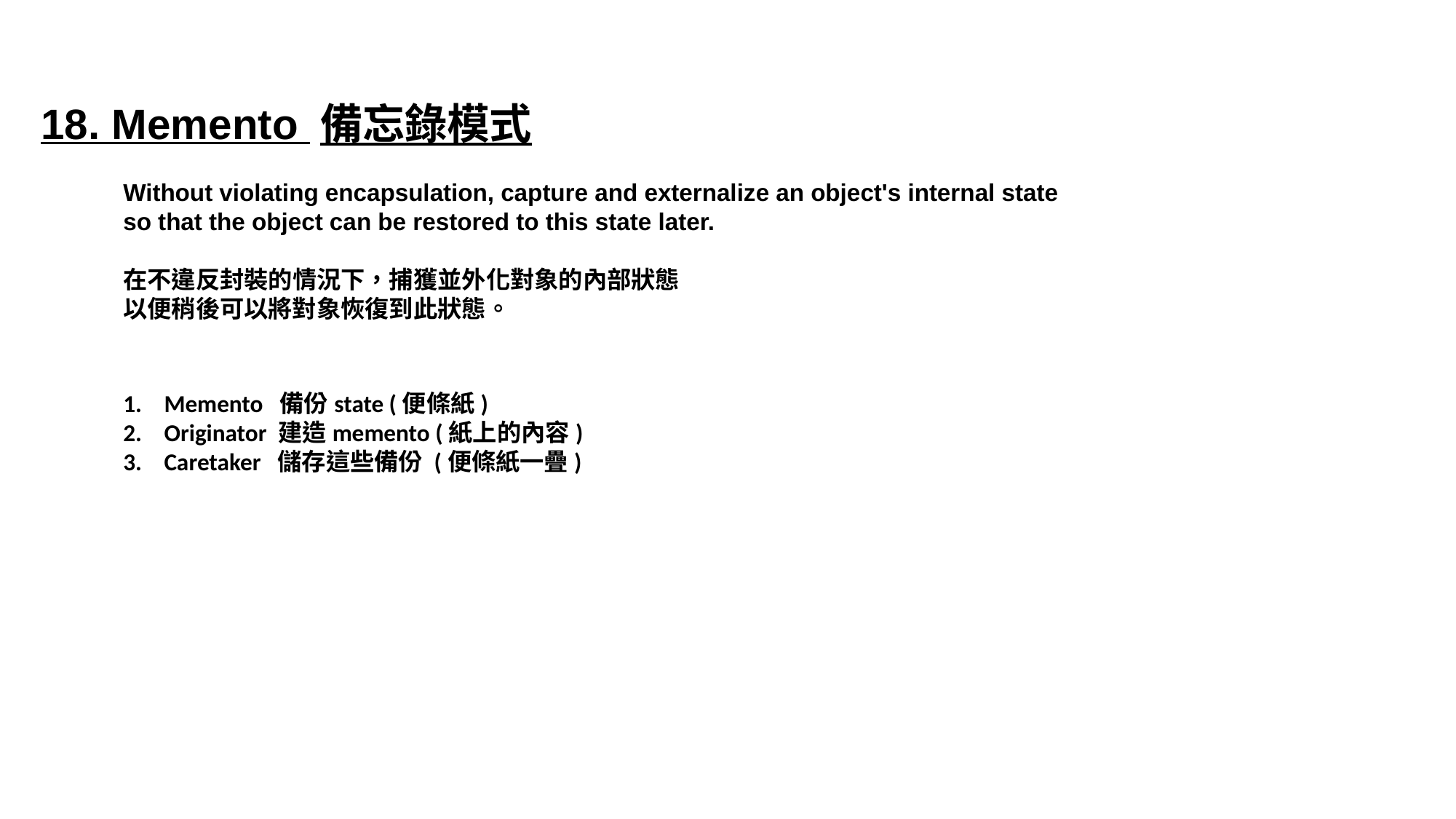

18. Memento 備忘錄模式
Without violating encapsulation, capture and externalize an object's internal state
so that the object can be restored to this state later.

在不違反封裝的情況下，捕獲並外化對象的內部狀態
以便稍後可以將對象恢復到此狀態。
Memento  備份state (便條紙)
Originator 建造memento (紙上的內容)
Caretaker  儲存這些備份 (便條紙一疊)